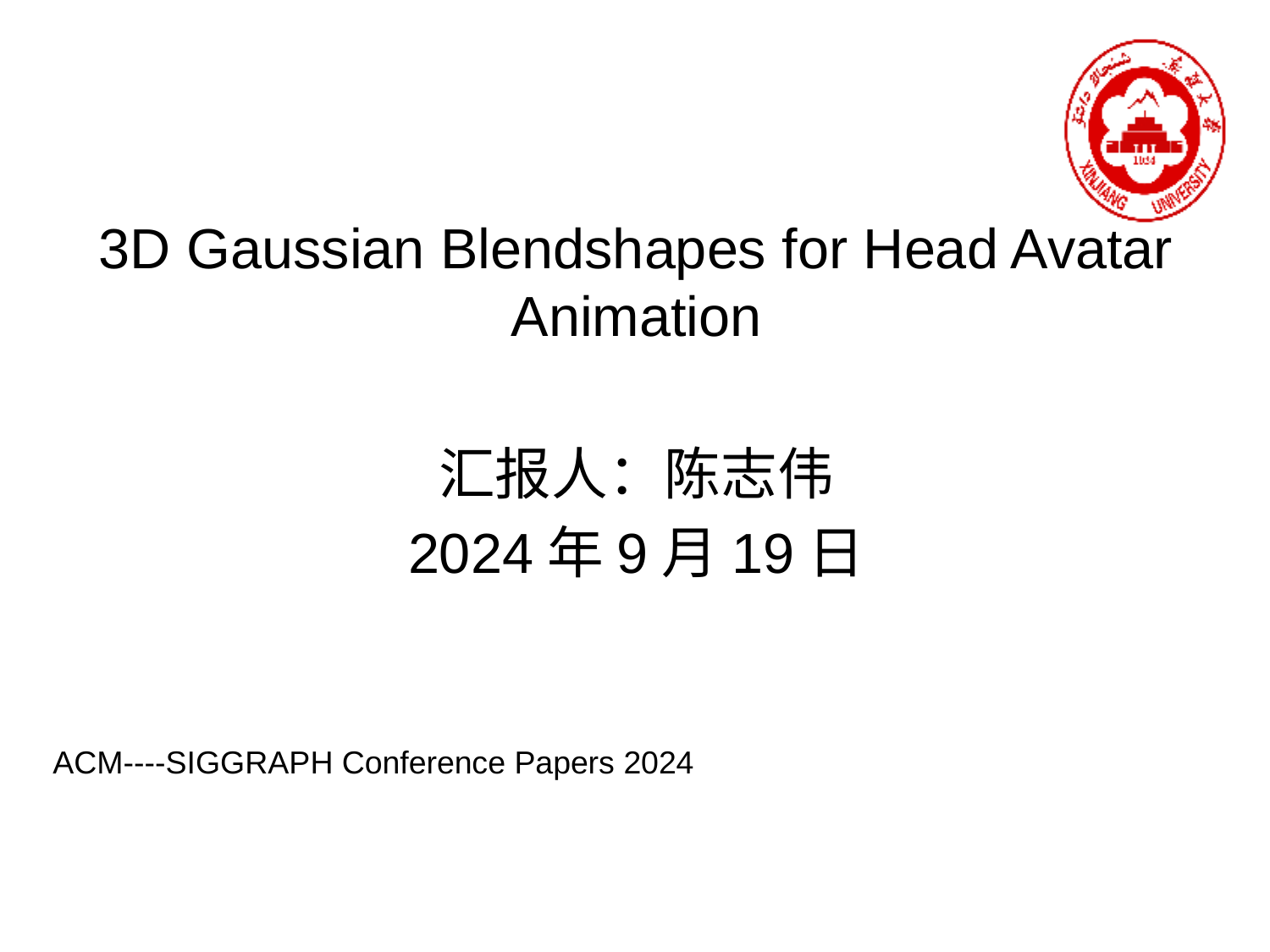

3D Gaussian Blendshapes for Head Avatar Animation

汇报人：陈志伟
2024年9月19日
ACM----SIGGRAPH Conference Papers 2024